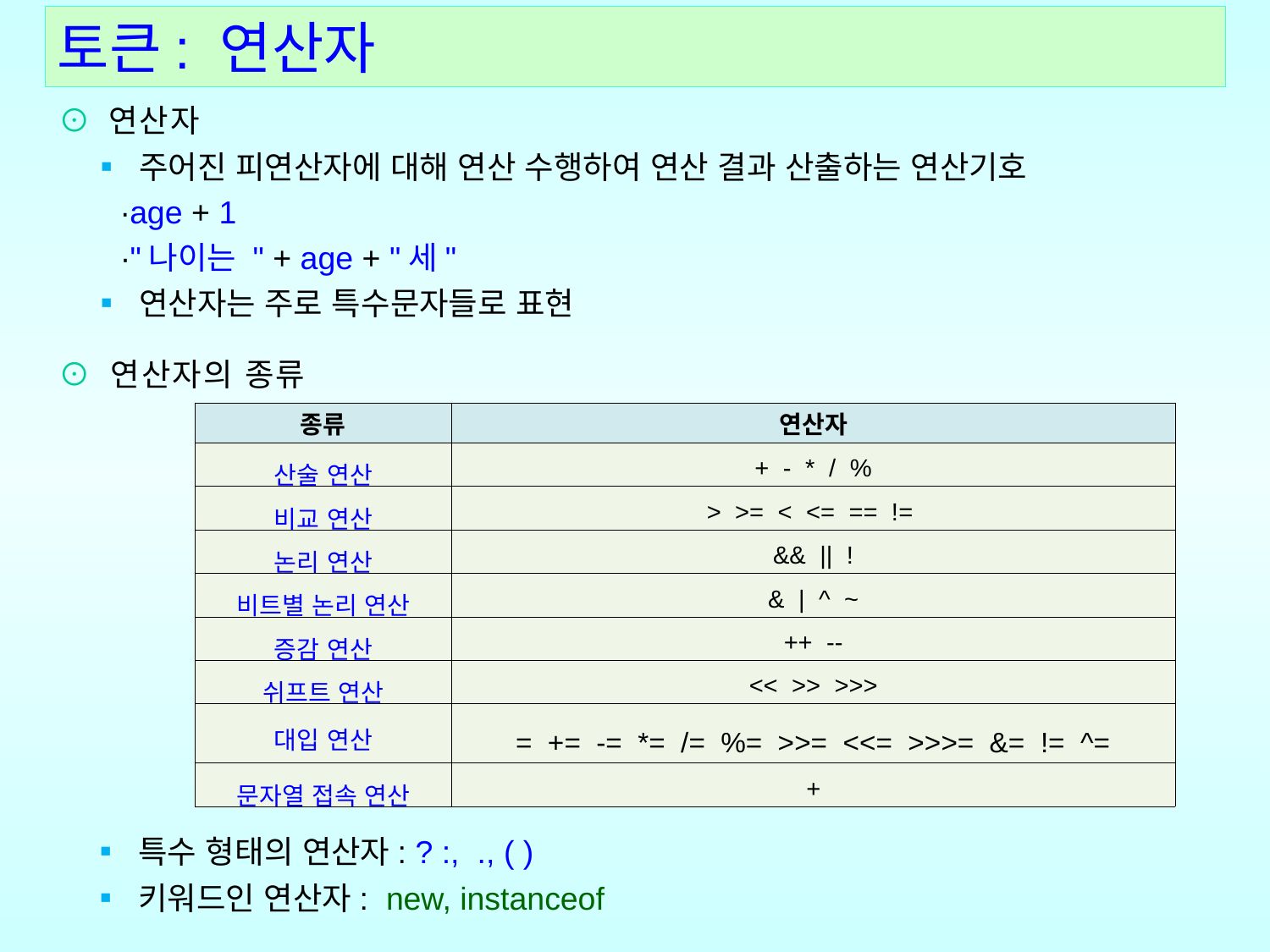

토큰: 연산자
⊙ 연산자
   ▪ 주어진 피연산자에 대해 연산 수행하여 연산 결과 산출하는 연산기호
       ∙age + 1
       ∙"나이는 " + age + "세"
   ▪ 연산자는 주로 특수문자들로 표현

⊙ 연산자의 종류
| 종류 | 연산자 |
| --- | --- |
| 산술 연산 | + - \* / % |
| 비교 연산 | > >= < <= == != |
| 논리 연산 | && || ! |
| 비트별 논리 연산 | & | ^ ~ |
| 증감 연산 | ++ -- |
| 쉬프트 연산 | << >> >>> |
| 대입 연산 | = += -= \*= /= %= >>= <<= >>>= &= != ^= |
| 문자열 접속 연산 | + |
  ▪ 특수 형태의 연산자: ? :,  ., ( )
  ▪ 키워드인 연산자:  new, instanceof